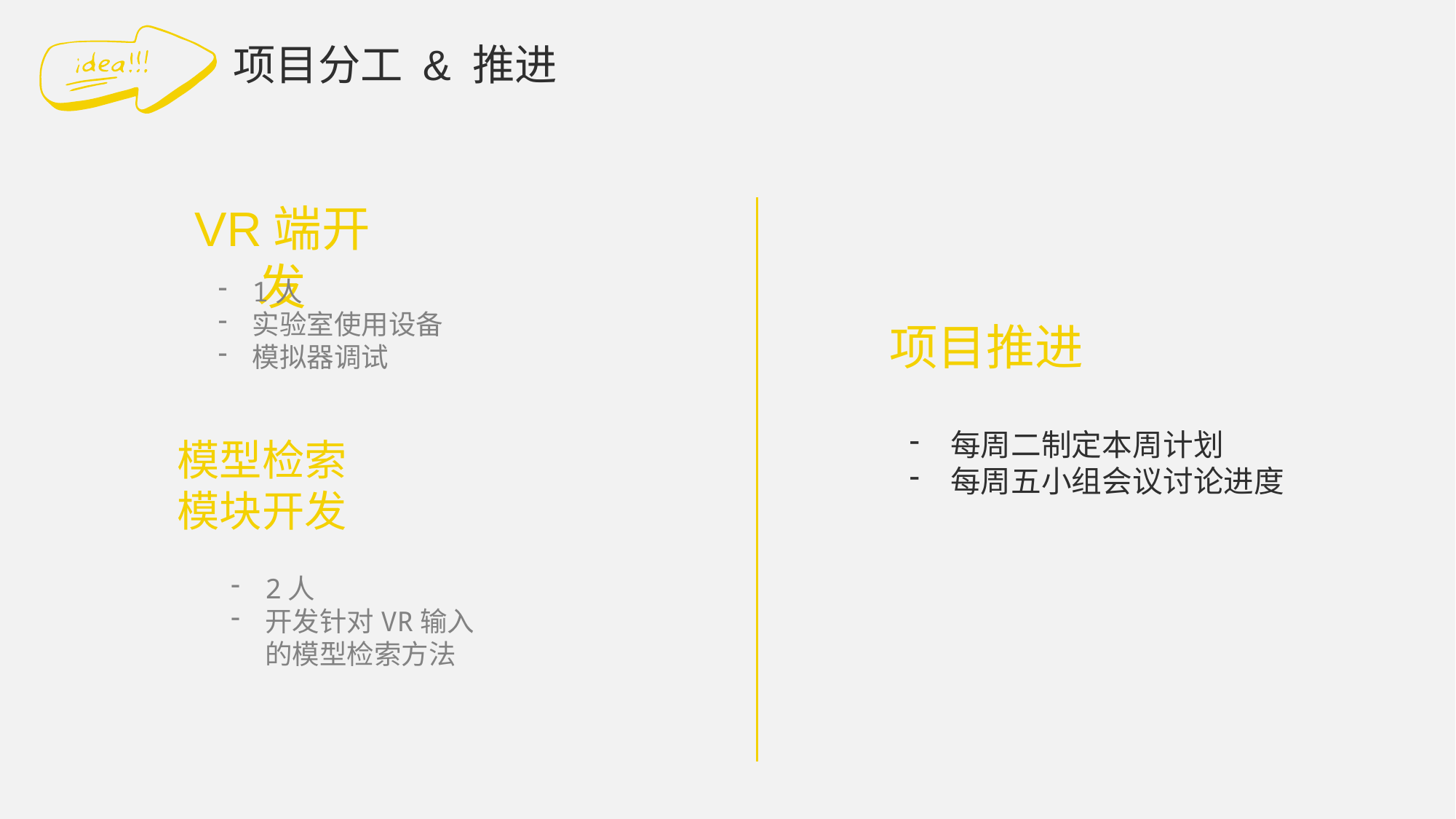

项目分工 & 推进
VR端开发
1人
实验室使用设备
模拟器调试
项目推进
每周二制定本周计划
每周五小组会议讨论进度
模型检索
模块开发
2人
开发针对VR输入的模型检索方法